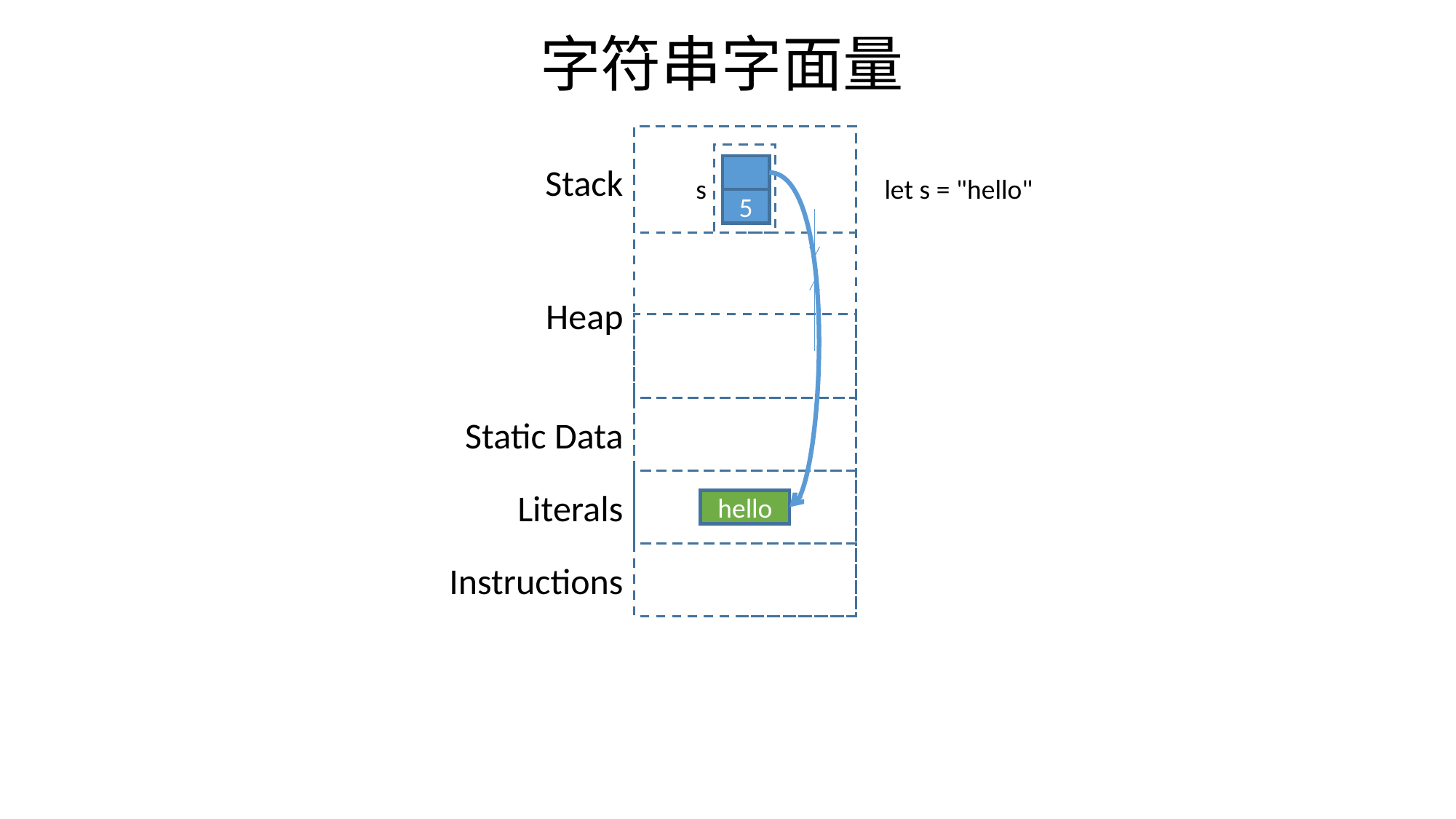

字符串字面量

5
Stack
let s = "hello"
s
Heap

Static Data

Literals
hello

Instructions